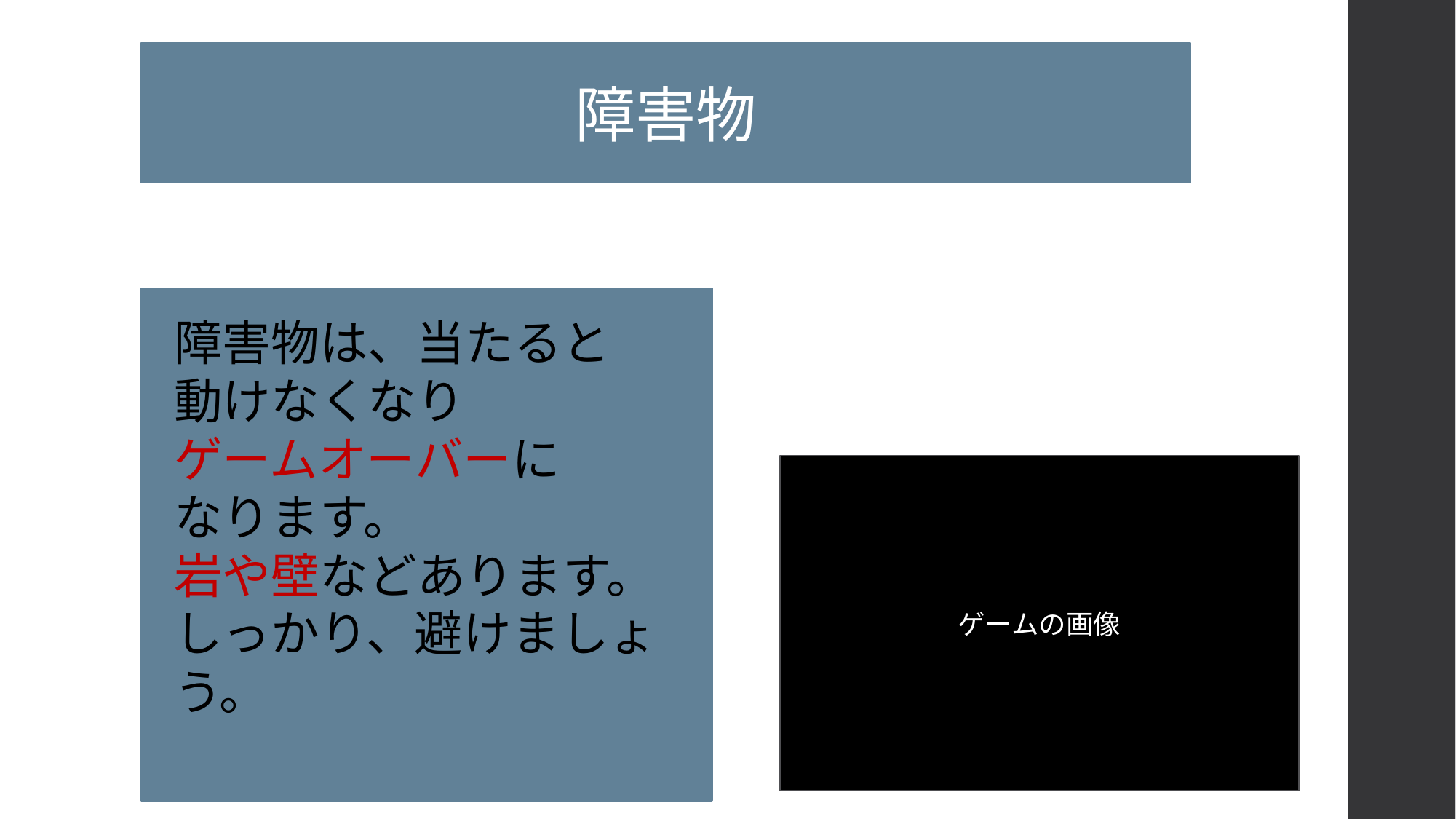

障害物

障害物は、当たると
動けなくなり
ゲームオーバーに
なります。
岩や壁などあります。
しっかり、避けましょう。
ゲームの画像